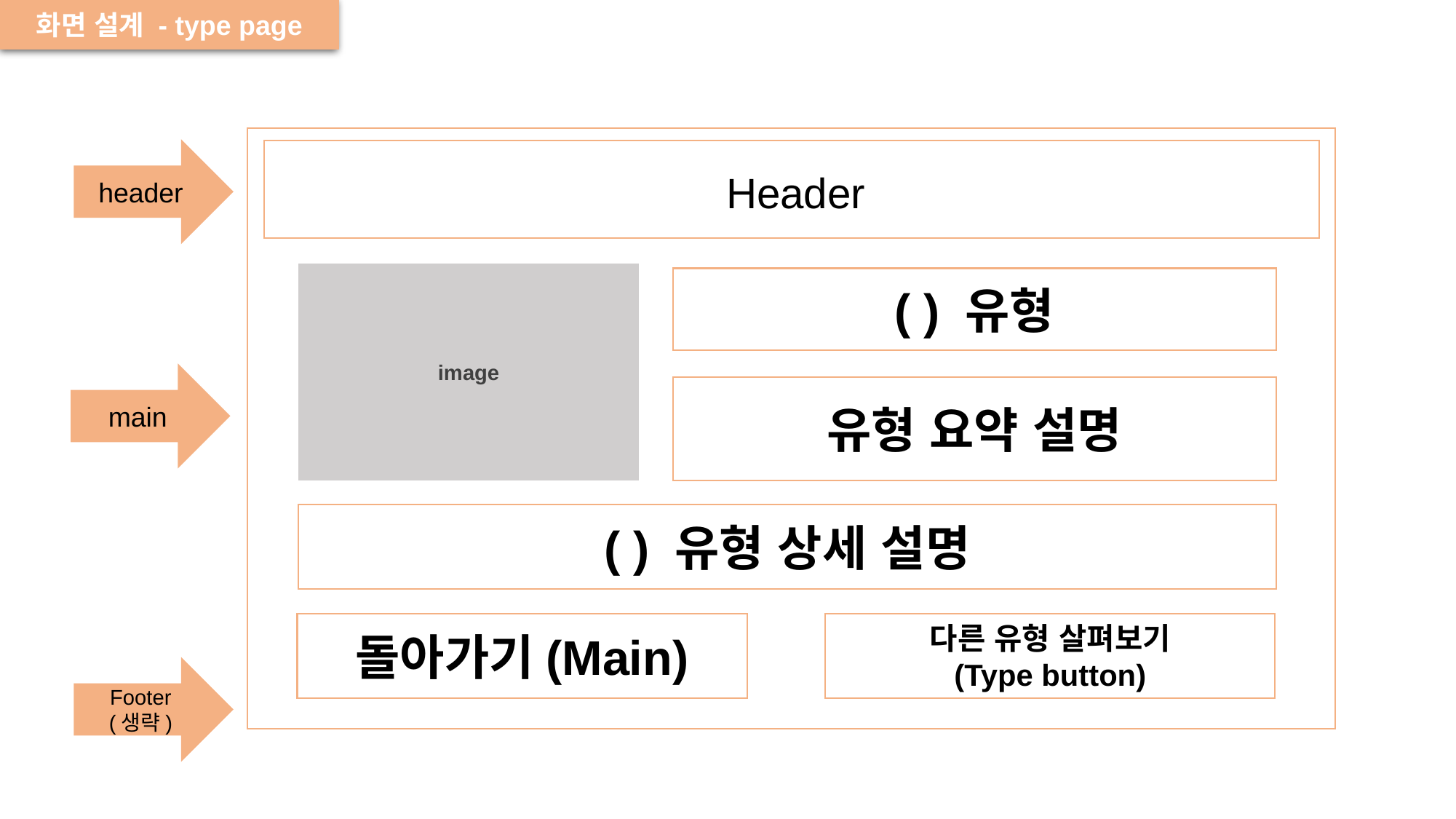

화면 설계 - type page

g
header
Header
image
( ) 유형
main
유형 요약 설명
( ) 유형 상세 설명
다른 유형 살펴보기
(Type button)
돌아가기(Main)
Footer
(생략)